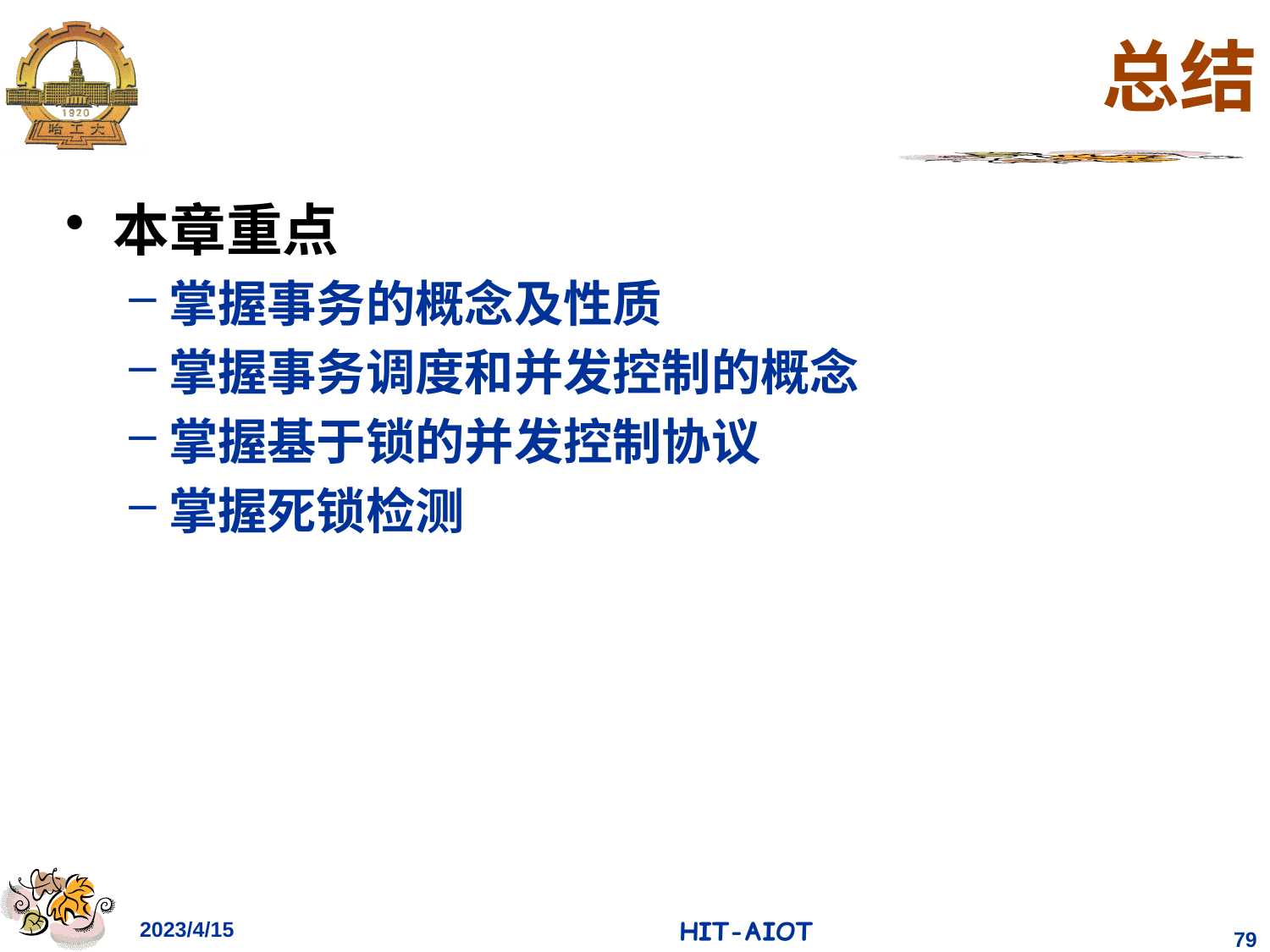

# 总结
本章重点
掌握事务的概念及性质
掌握事务调度和并发控制的概念
掌握基于锁的并发控制协议
掌握死锁检测
2023/4/15
HIT-AIOT
79